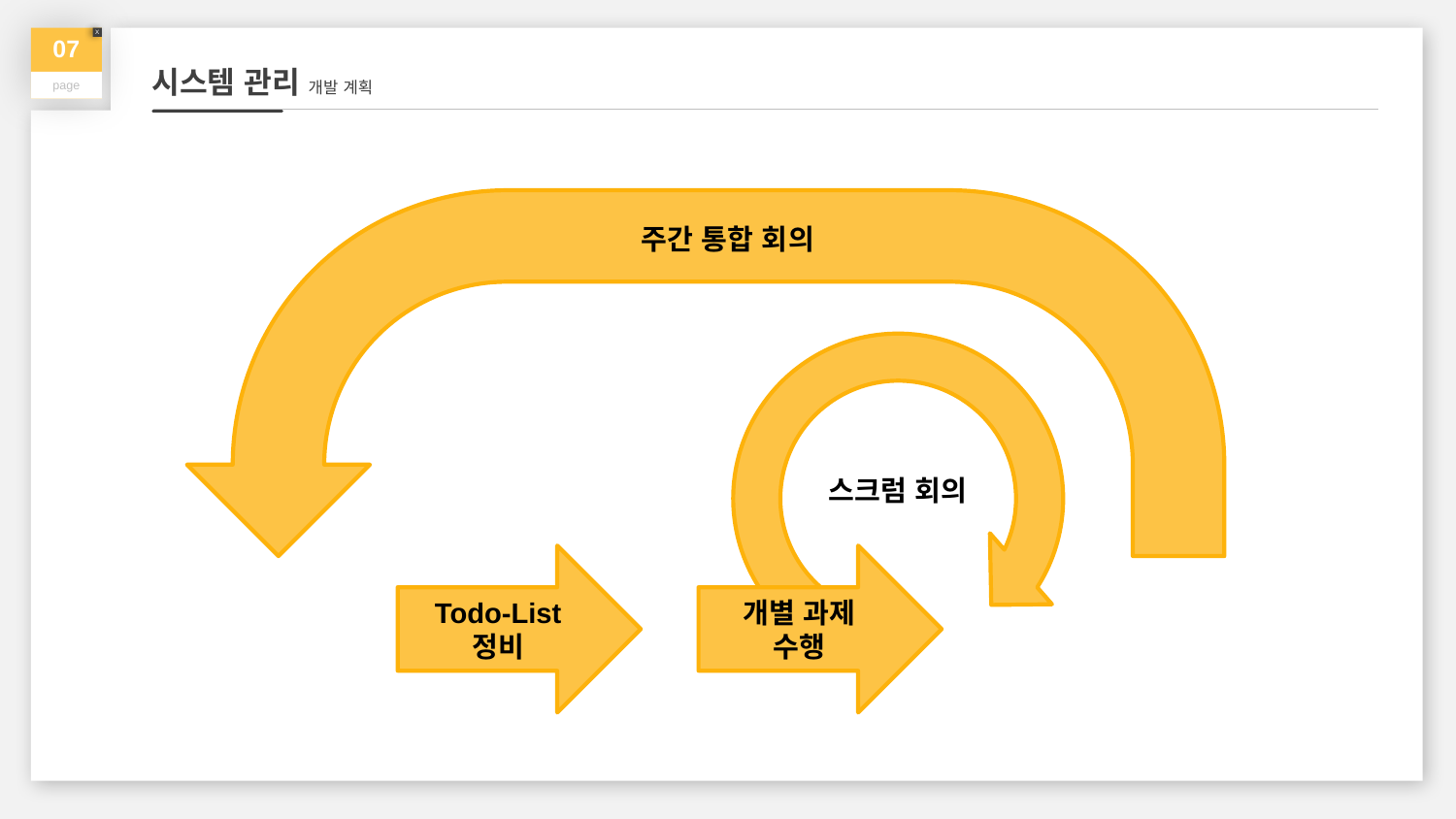

07
page
X
시스템 관리 개발 계획

주간 통합 회의

스크럼 회의
Todo-List 정비
개별 과제 수행